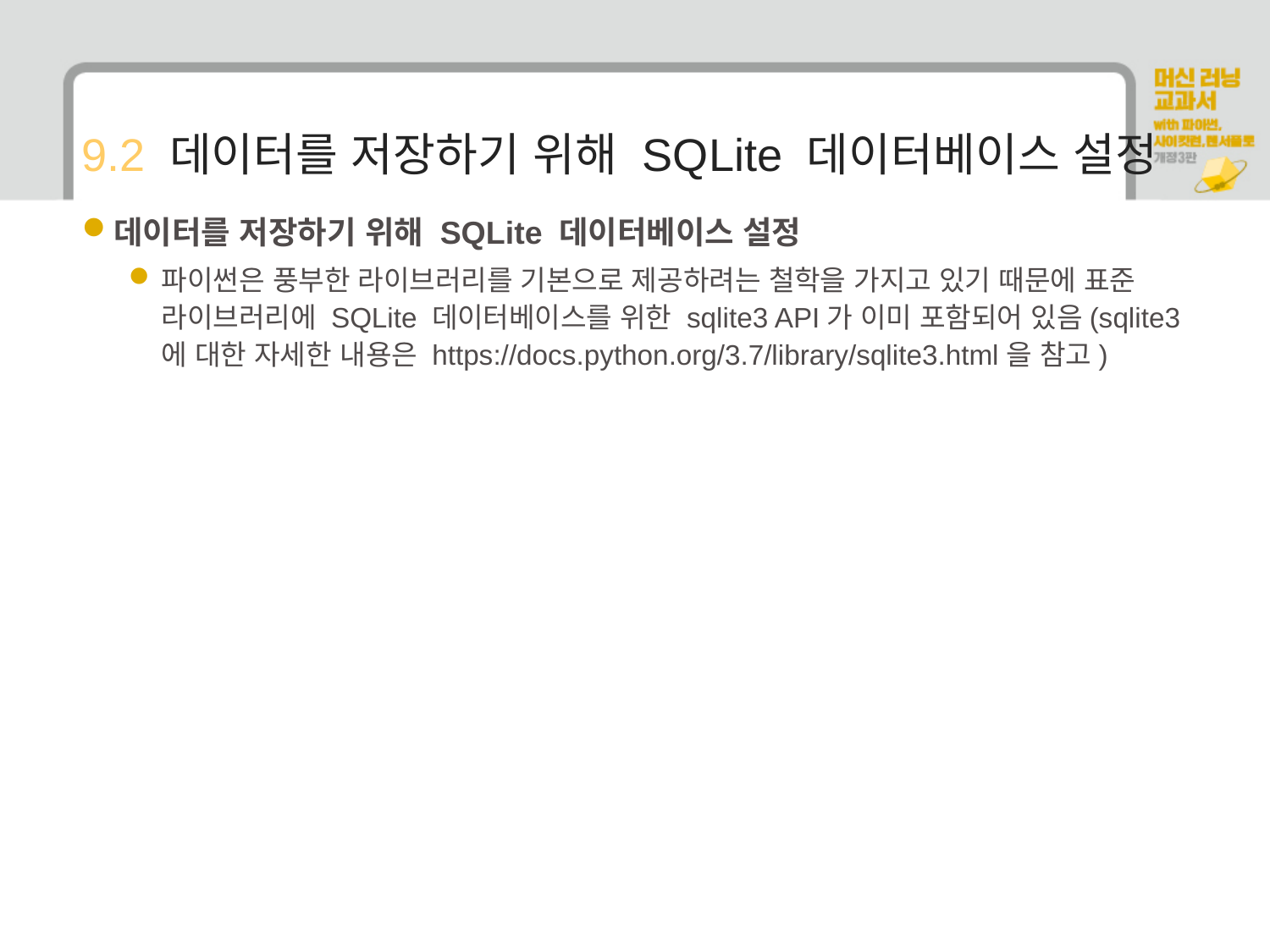

# 9.2 데이터를 저장하기 위해 SQLite 데이터베이스 설정
데이터를 저장하기 위해 SQLite 데이터베이스 설정
파이썬은 풍부한 라이브러리를 기본으로 제공하려는 철학을 가지고 있기 때문에 표준 라이브러리에 SQLite 데이터베이스를 위한 sqlite3 API가 이미 포함되어 있음(sqlite3에 대한 자세한 내용은 https://docs.python.org/3.7/library/sqlite3.html을 참고)